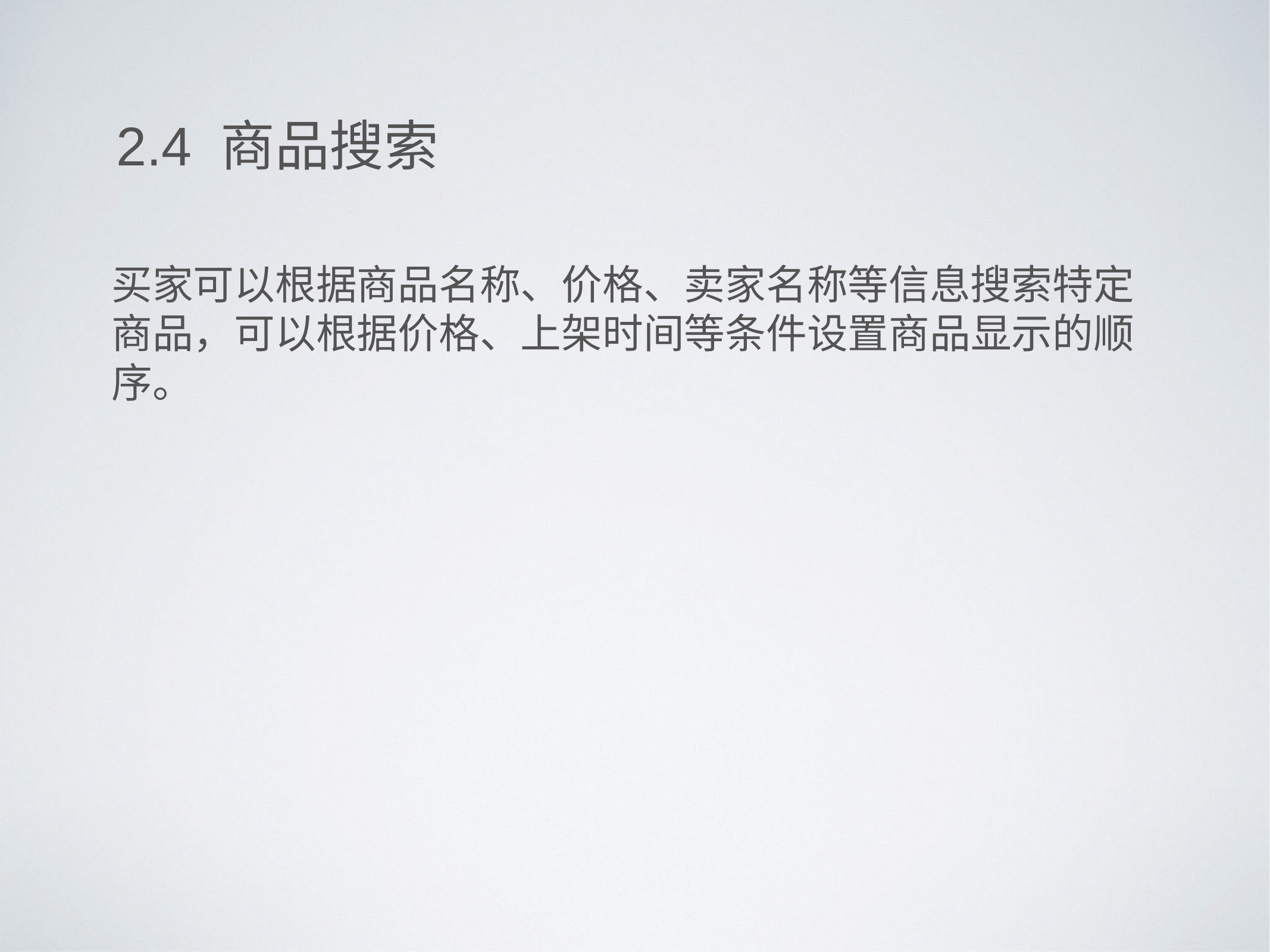

2.4 商品搜索
买家可以根据商品名称、价格、卖家名称等信息搜索特定商品，可以根据价格、上架时间等条件设置商品显示的顺序。